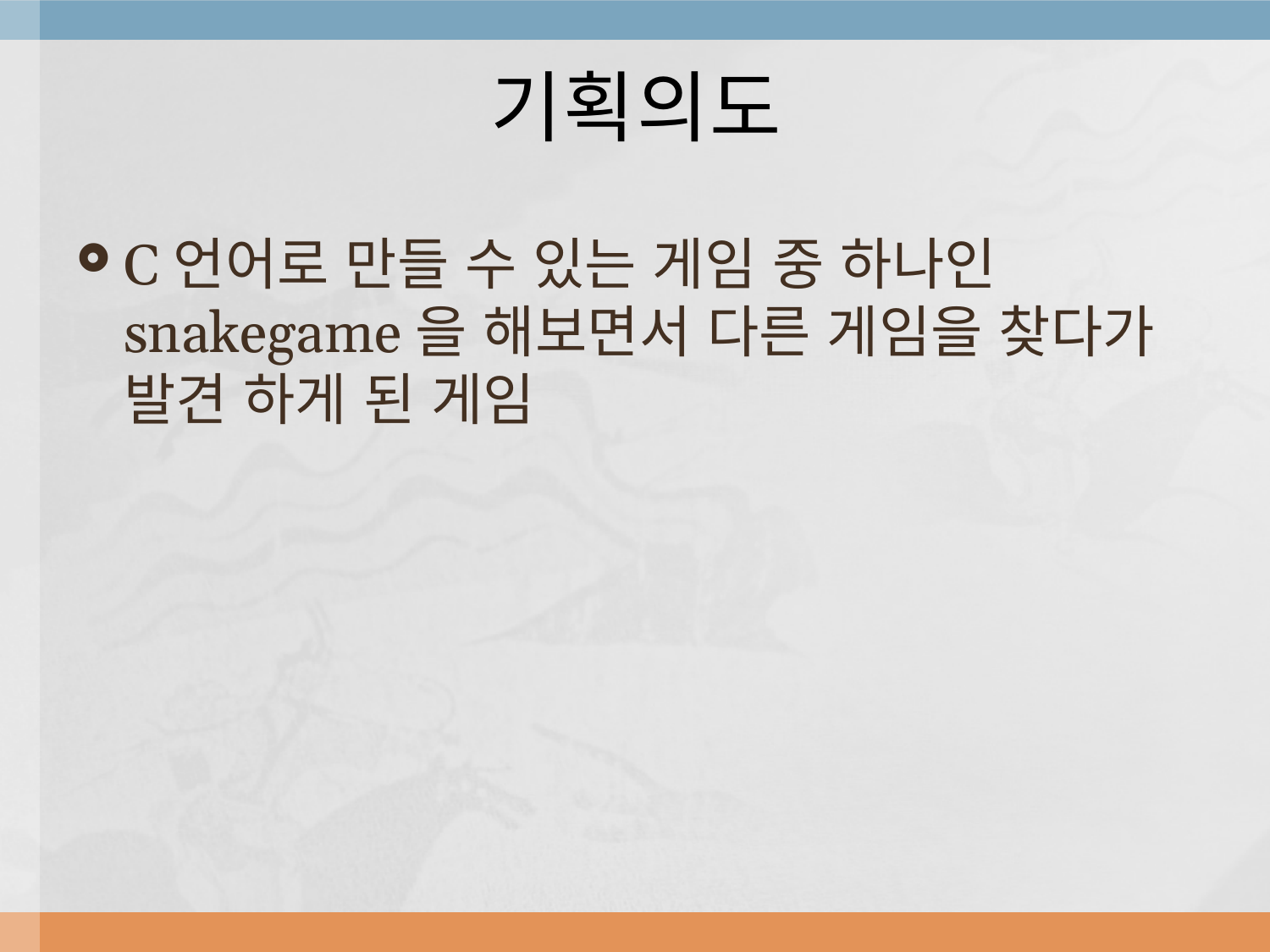

# 기획의도
C언어로 만들 수 있는 게임 중 하나인 snakegame을 해보면서 다른 게임을 찾다가 발견 하게 된 게임